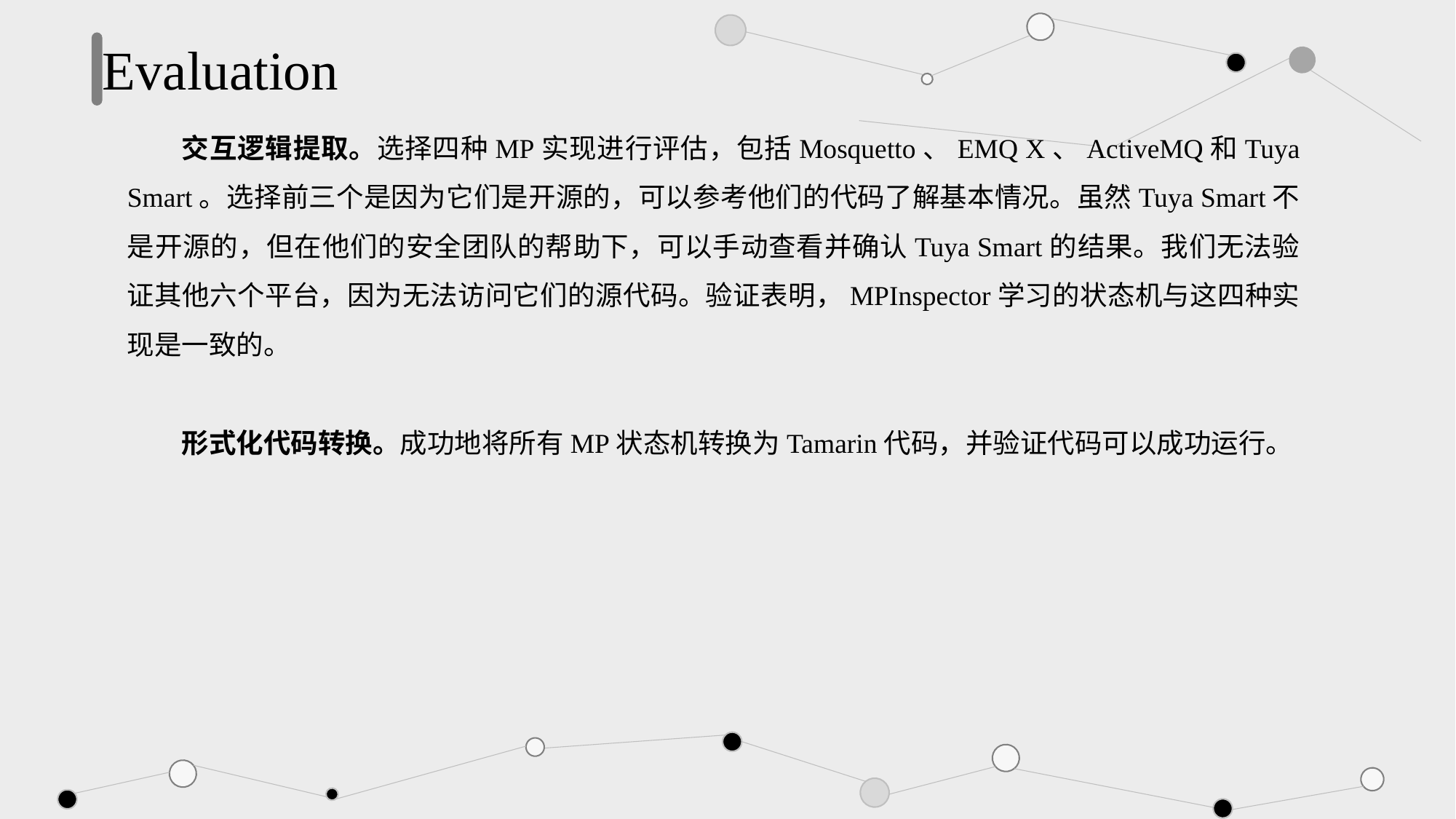

Evaluation

交互逻辑提取。选择四种MP实现进行评估，包括Mosquetto、EMQ X、ActiveMQ和Tuya Smart。选择前三个是因为它们是开源的，可以参考他们的代码了解基本情况。虽然Tuya Smart不是开源的，但在他们的安全团队的帮助下，可以手动查看并确认Tuya Smart的结果。我们无法验证其他六个平台，因为无法访问它们的源代码。验证表明，MPInspector学习的状态机与这四种实现是一致的。

形式化代码转换。成功地将所有MP状态机转换为Tamarin代码，并验证代码可以成功运行。